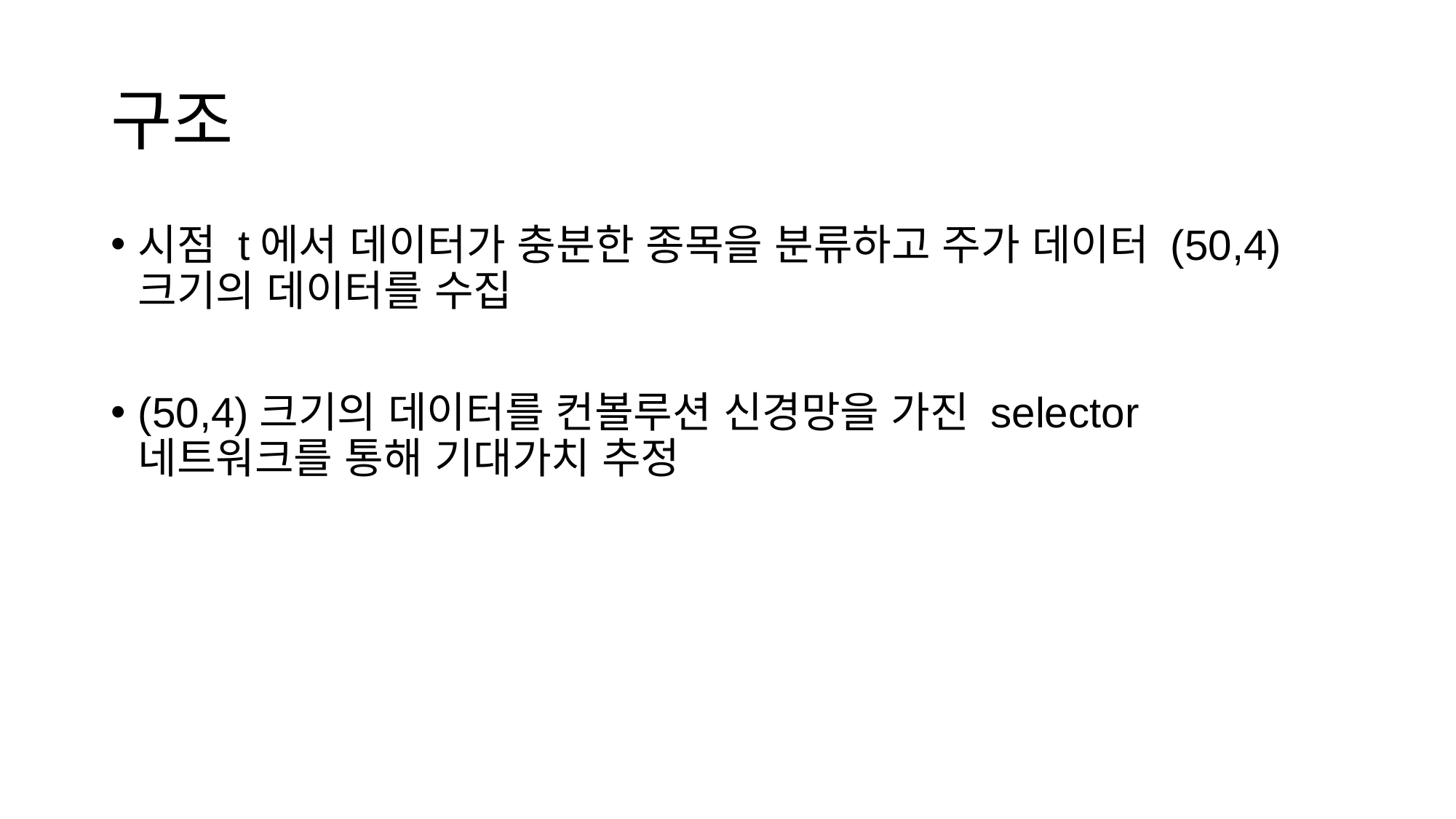

# 구조
시점 t에서 데이터가 충분한 종목을 분류하고 주가 데이터 (50,4)크기의 데이터를 수집

(50,4)크기의 데이터를 컨볼루션 신경망을 가진 selector 네트워크를 통해 기대가치 추정